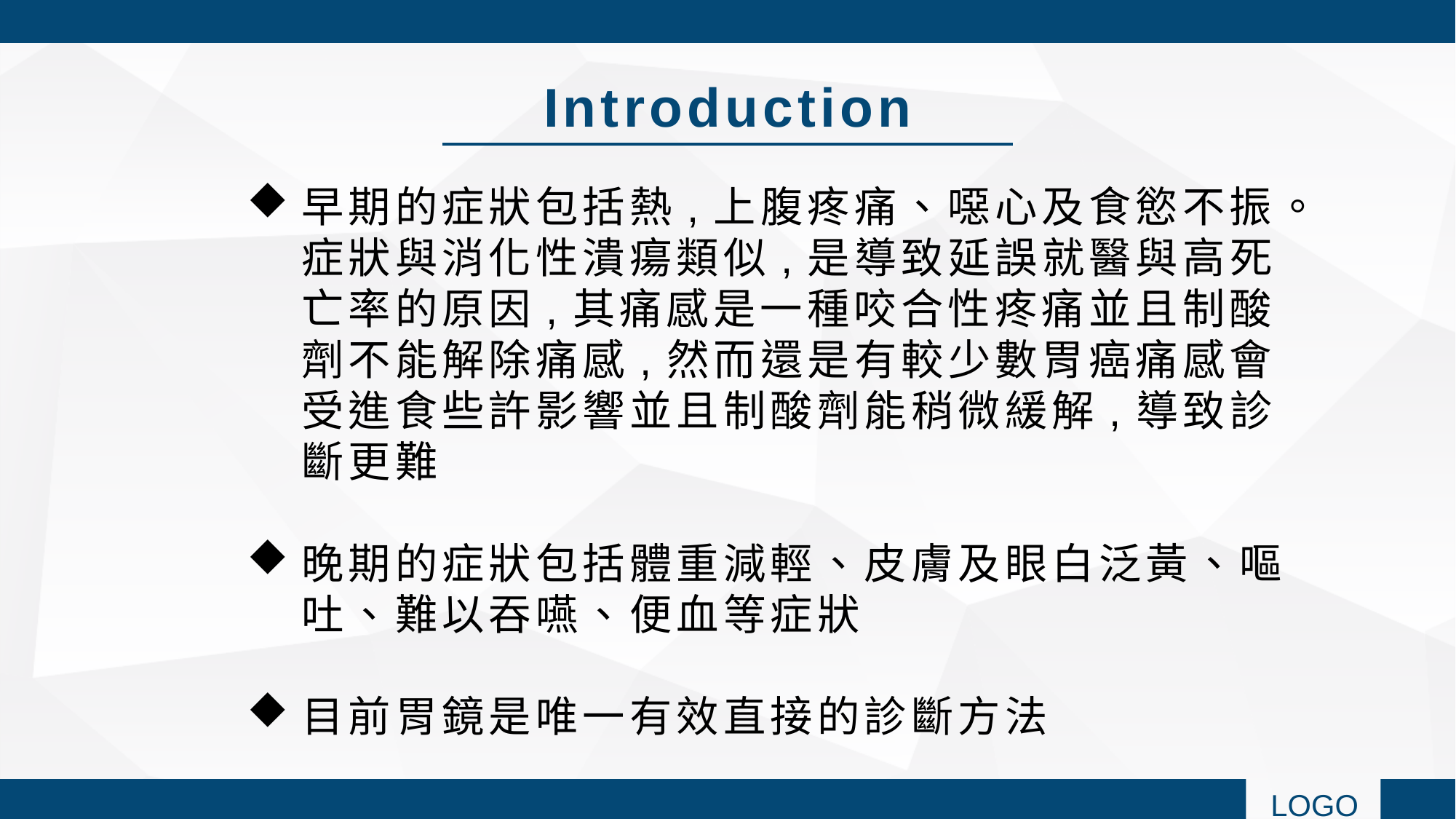

Introduction
早期的症狀包括熱,上腹疼痛、噁心及食慾不振。症狀與消化性潰瘍類似,是導致延誤就醫與高死亡率的原因,其痛感是一種咬合性疼痛並且制酸劑不能解除痛感,然而還是有較少數胃癌痛感會受進食些許影響並且制酸劑能稍微緩解,導致診斷更難

晚期的症狀包括體重減輕、皮膚及眼白泛黃、嘔吐、難以吞嚥、便血等症狀

目前胃鏡是唯一有效直接的診斷方法

LOGO